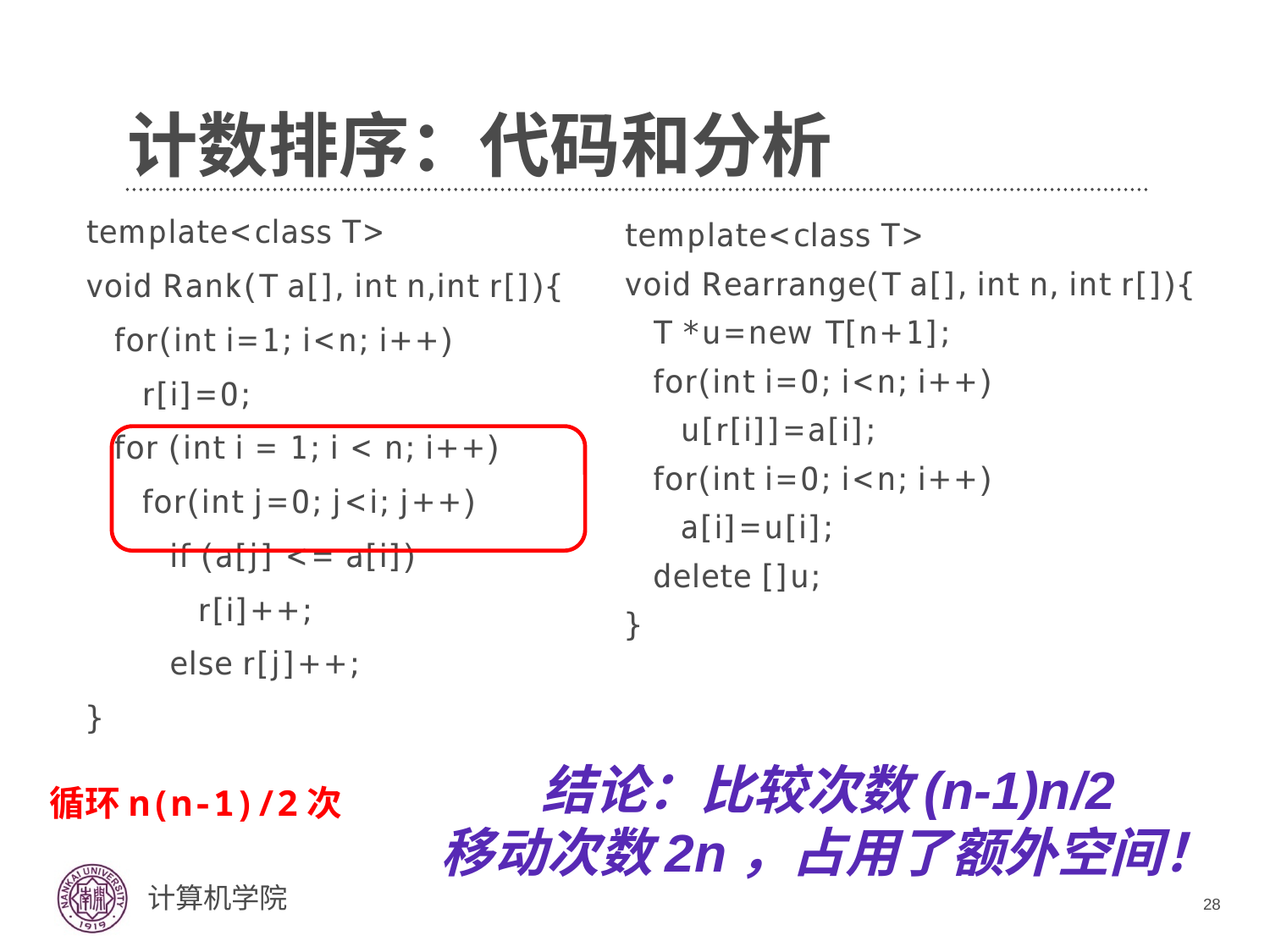

# 计数排序：代码和分析
template<class T>
void Rank(T a[], int n,int r[]){
   for(int i=1; i<n; i++)
      r[i]=0;
   for (int i = 1; i < n; i++)
      for(int j=0; j<i; j++)
         if (a[j] <= a[i])
            r[i]++;
         else r[j]++;
}

template<class T>
void Rearrange(T a[], int n, int r[]){
   T *u=new T[n+1];
   for(int i=0; i<n; i++)
      u[r[i]]=a[i];
   for(int i=0; i<n; i++)
      a[i]=u[i];
   delete []u;
}

结论：比较次数(n-1)n/2
移动次数2n，占用了额外空间！
循环n(n-1)/2次
28